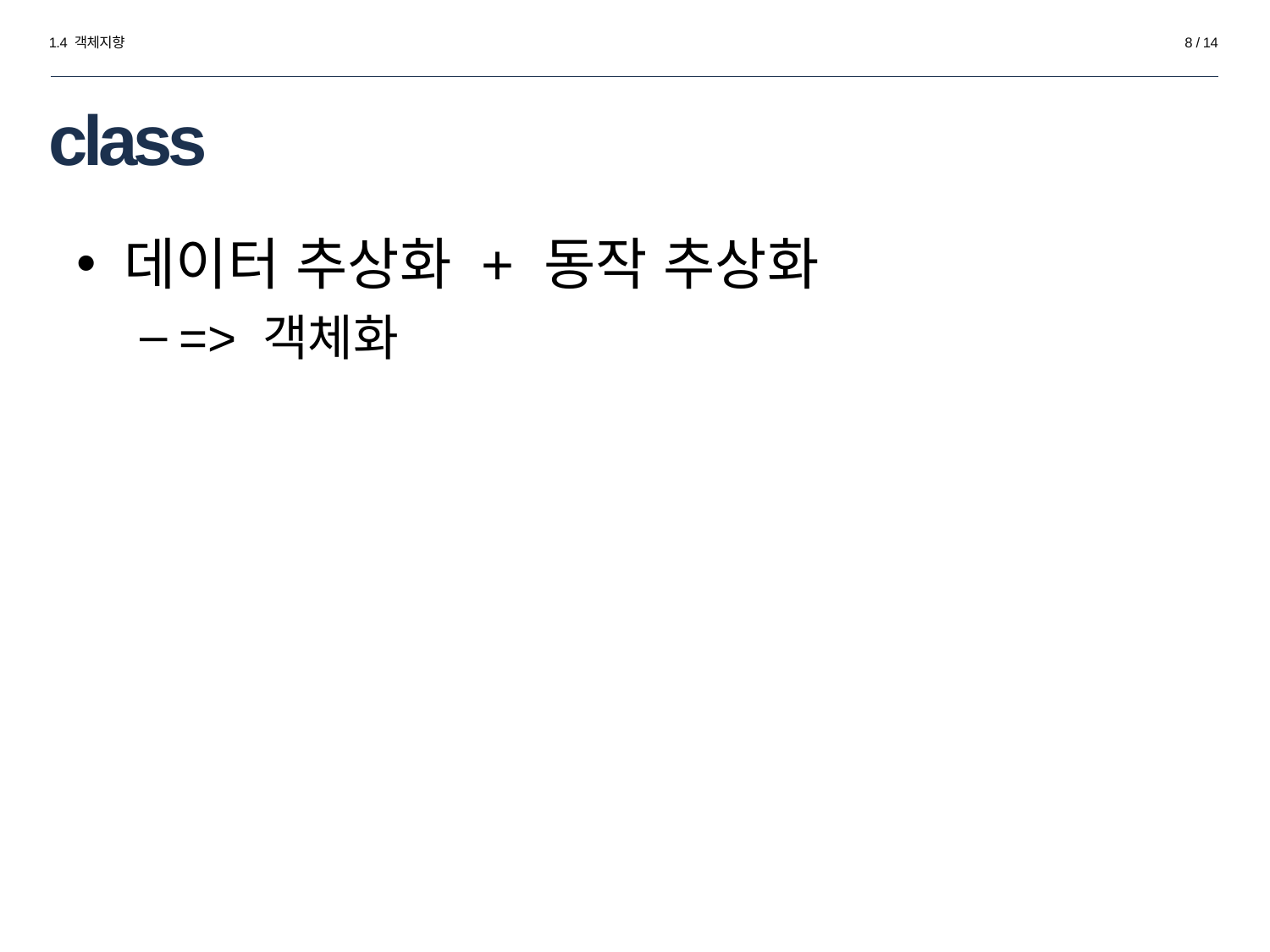

1.4 객체지향
8 / 14
# class
데이터 추상화 + 동작 추상화
=> 객체화